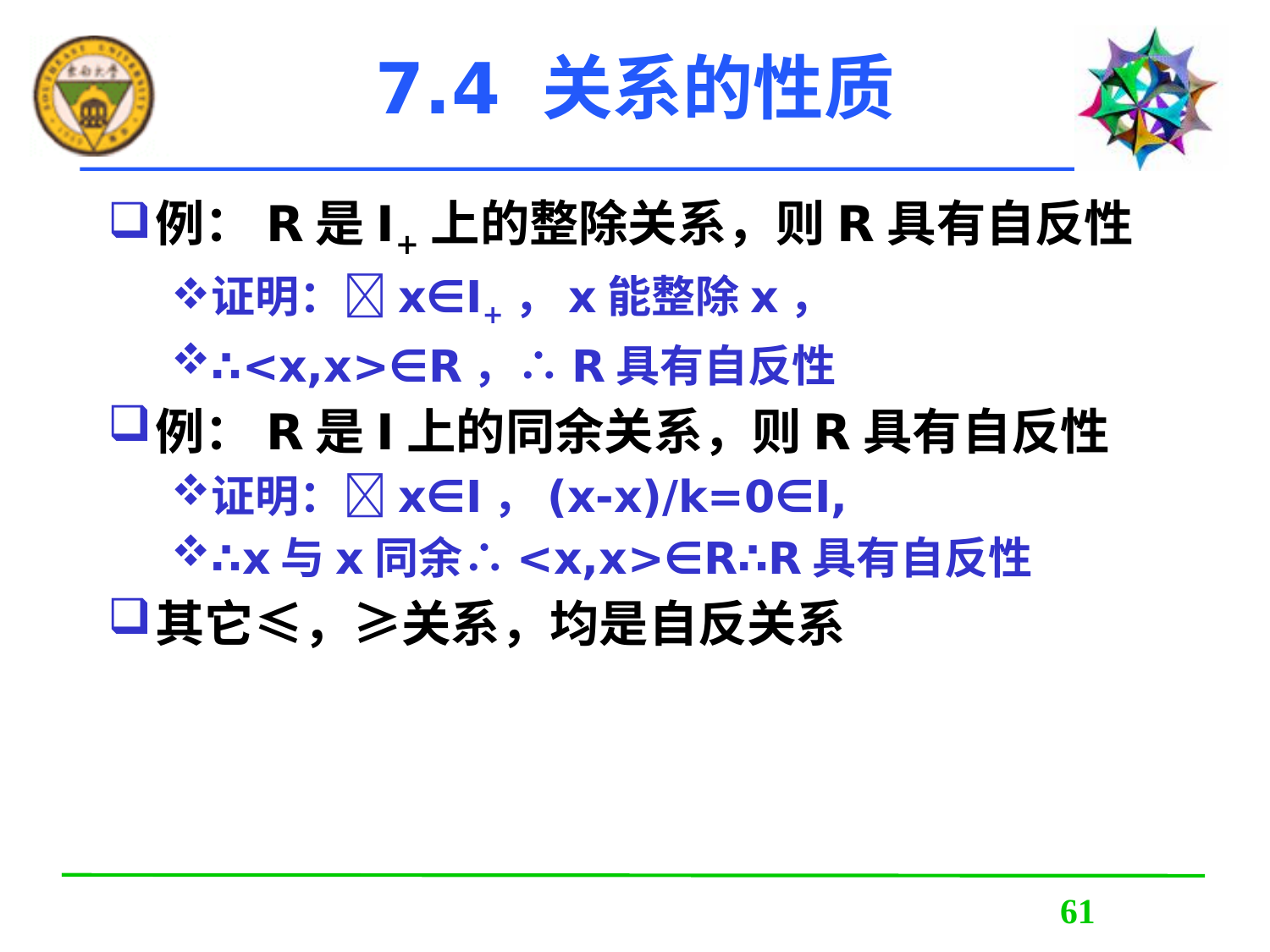

# 7.4 关系的性质
例：R是I+上的整除关系，则R具有自反性
证明：∀x∈I+，x能整除x，
∴<x,x>∈R，∴R具有自反性
例：R是I上的同余关系，则R具有自反性
证明：∀x∈I，(x-x)/k=0∈I,
∴x与x同余∴<x,x>∈R∴R具有自反性
其它≤，≥关系，均是自反关系